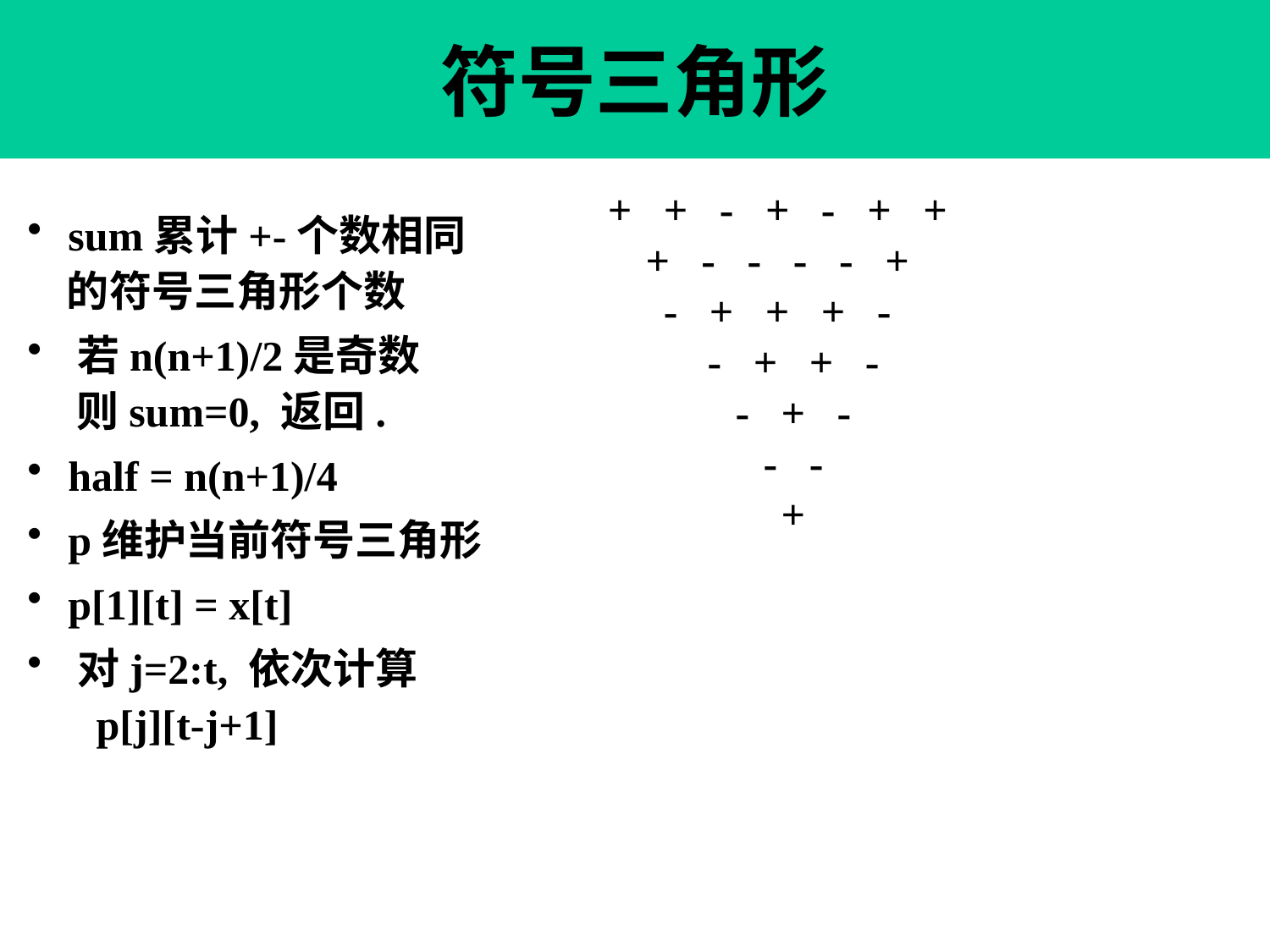

# 符号三角形
+   +   -   +   -   +   +
+   -   -   -   -   +
-   +   +   +   -
   -   +   +   -
   -   +   -
   -   -
   +
 sum累计+-个数相同
 的符号三角形个数
 若n(n+1)/2是奇数
  则sum=0, 返回.
 half = n(n+1)/4
 p维护当前符号三角形
 p[1][t] = x[t]
 对j=2:t, 依次计算
   p[j][t-j+1]